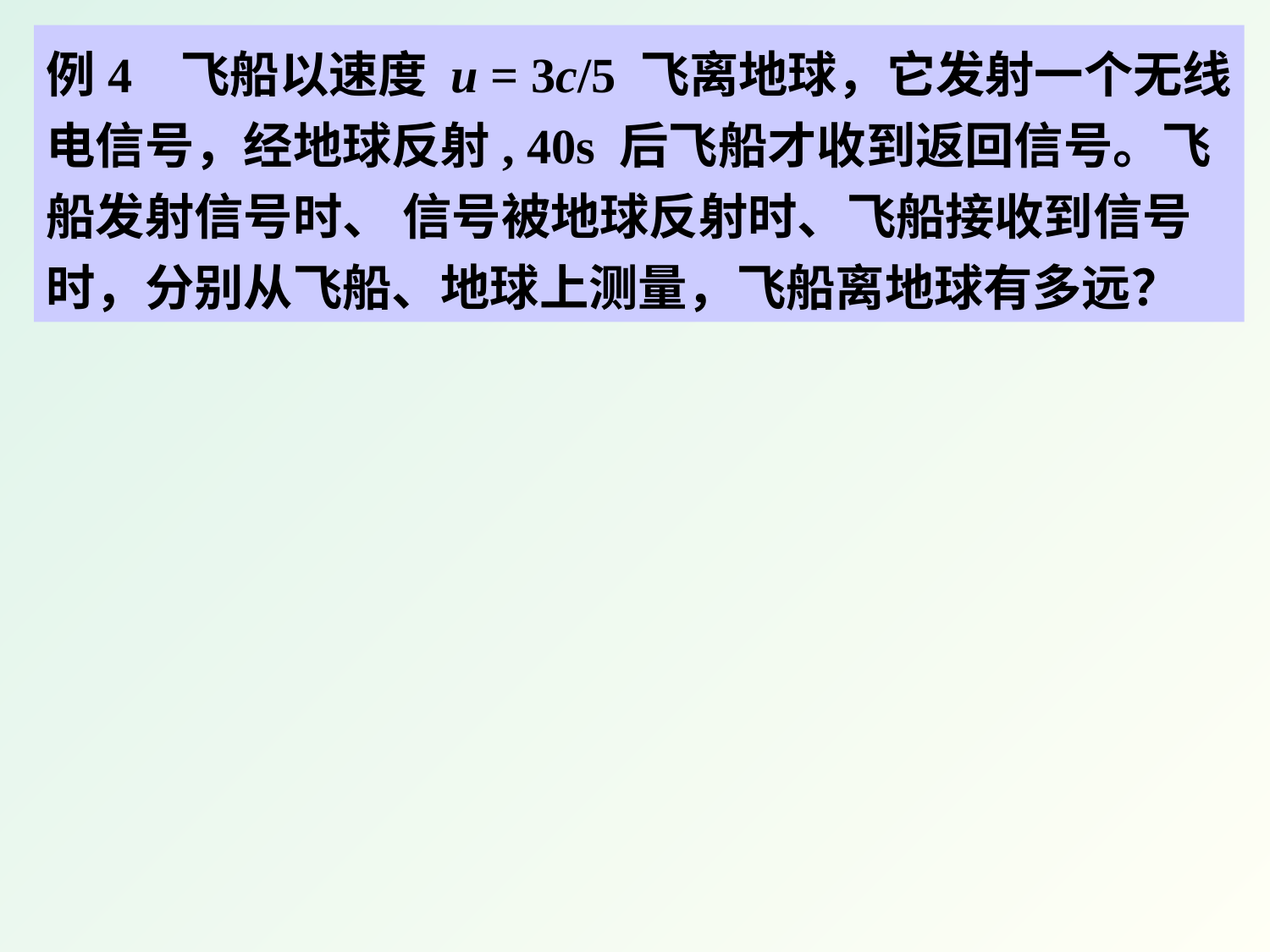

例4   飞船以速度 u = 3c/5 飞离地球，它发射一个无线
电信号，经地球反射, 40s 后飞船才收到返回信号。飞
船发射信号时、 信号被地球反射时、飞船接收到信号
时，分别从飞船、地球上测量，飞船离地球有多远？